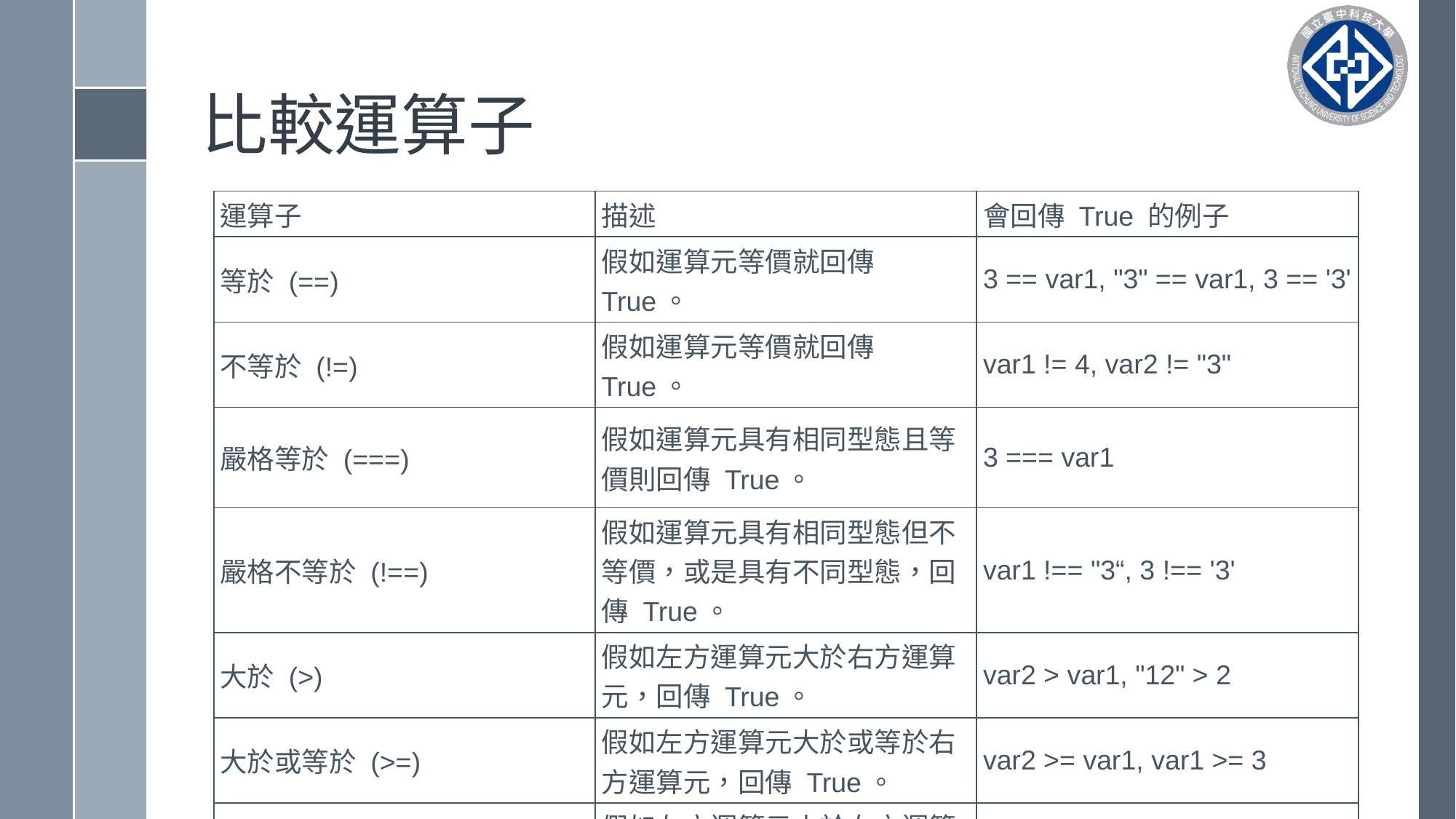

# 比較運算子
| 運算子 | 描述 | 會回傳 True 的例子 |
| --- | --- | --- |
| 等於 (==) | 假如運算元等價就回傳 True。 | 3 == var1, "3" == var1, 3 == '3' |
| 不等於 (!=) | 假如運算元等價就回傳 True。 | var1 != 4, var2 != "3" |
| 嚴格等於 (===) | 假如運算元具有相同型態且等價則回傳 True。 | 3 === var1 |
| 嚴格不等於 (!==) | 假如運算元具有相同型態但不等價，或是具有不同型態，回傳 True。 | var1 !== "3“, 3 !== '3' |
| 大於 (>) | 假如左方運算元大於右方運算元，回傳 True。 | var2 > var1, "12" > 2 |
| 大於或等於 (>=) | 假如左方運算元大於或等於右方運算元，回傳 True。 | var2 >= var1, var1 >= 3 |
| 小於 (<) | 假如左方運算元小於右方運算元，回傳 True。 | var1 < var2, "2" < 12 |
| 小於或等於 (<=) | 假如左方運算元小於或等於右方運算元，回傳 True。 | var1 <= var2, var2 <= 5 |